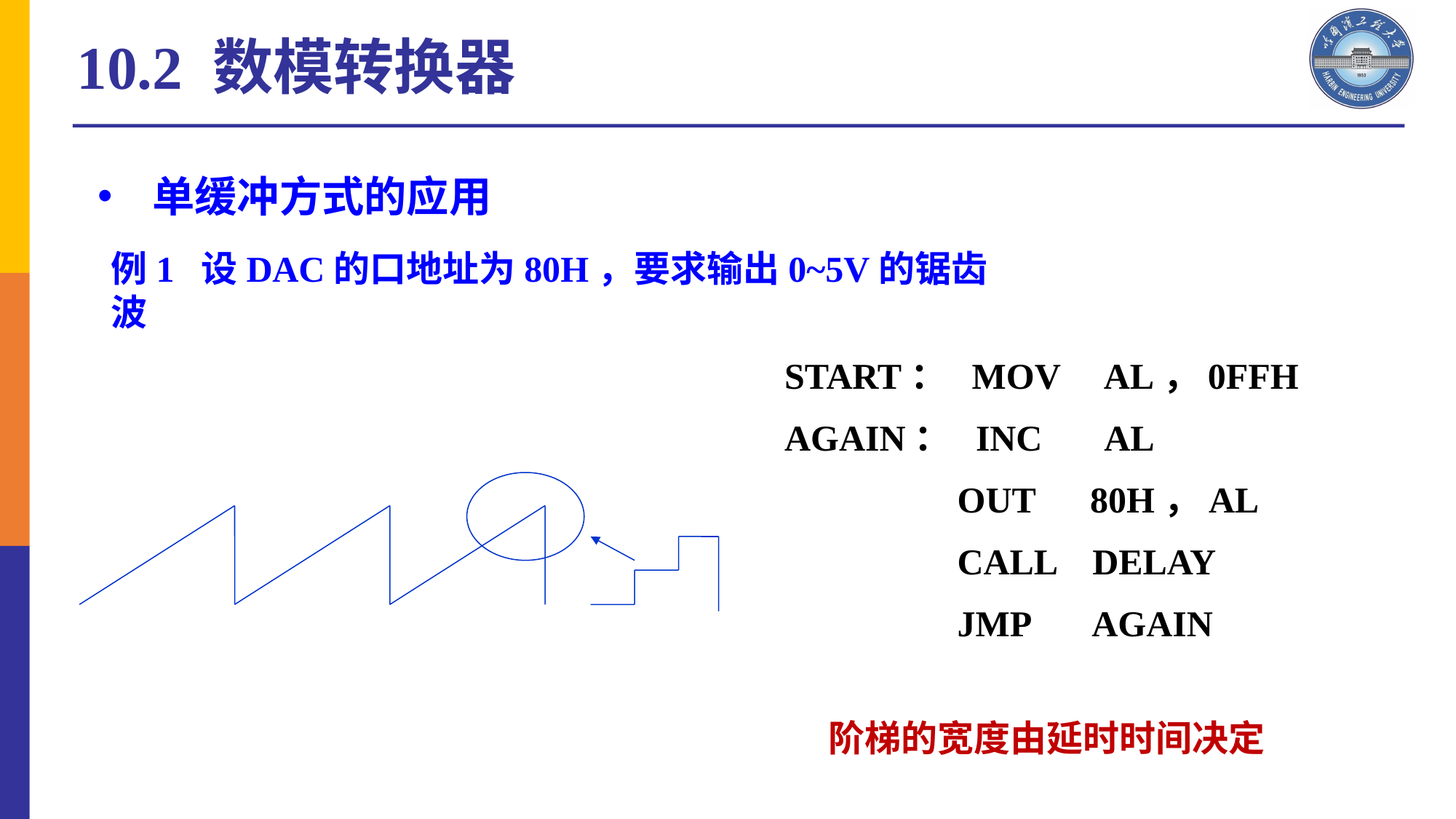

10.2 数模转换器
单缓冲方式的应用
例1  设DAC的口地址为80H，要求输出0~5V的锯齿波
START：  MOV     AL，0FFH
AGAIN：  INC       AL
                   OUT      80H，AL
                   CALL    DELAY
                   JMP       AGAIN

阶梯的宽度由延时时间决定